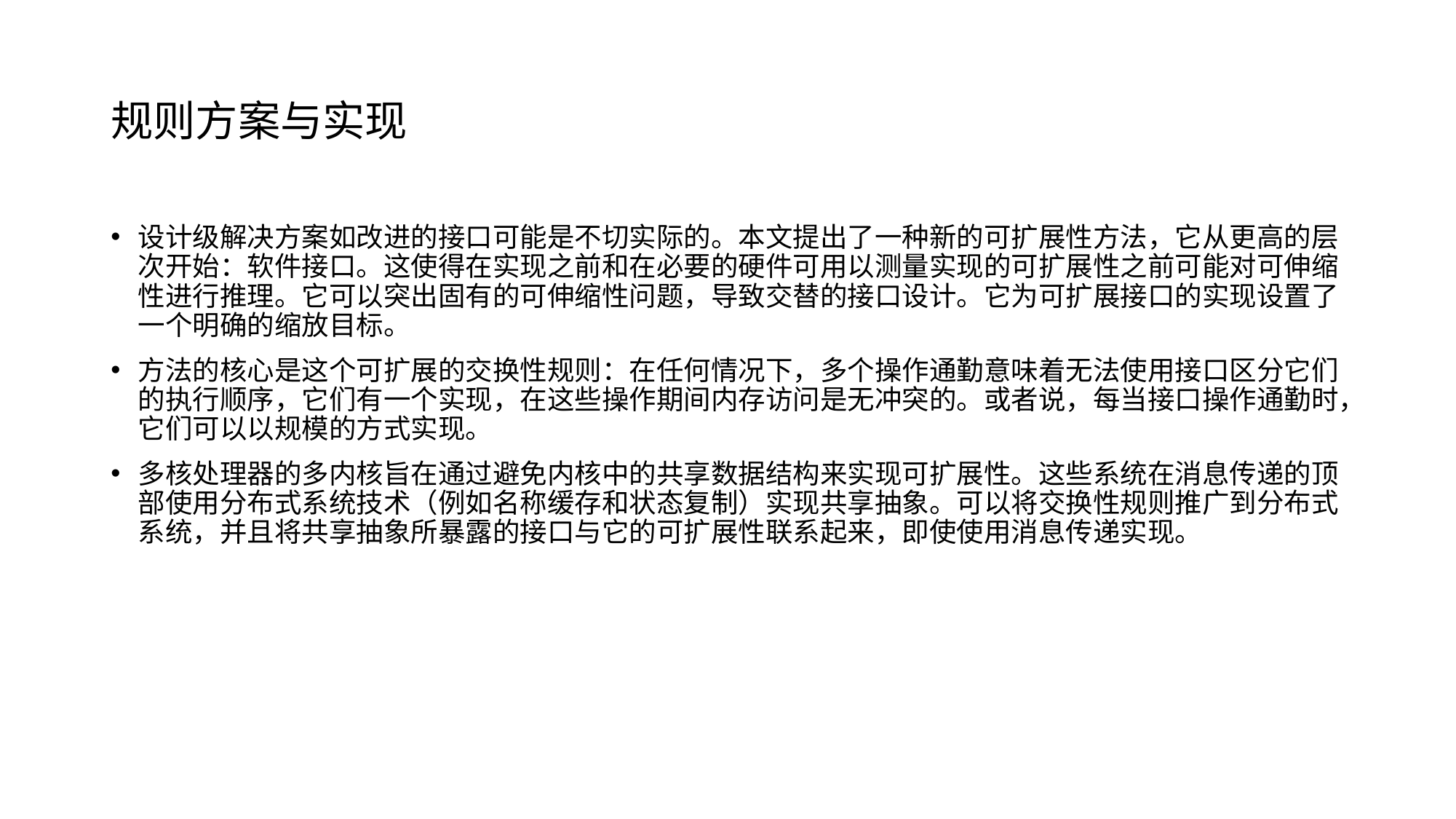

# 规则方案与实现
设计级解决方案如改进的接口可能是不切实际的。本文提出了一种新的可扩展性方法，它从更高的层次开始：软件接口。这使得在实现之前和在必要的硬件可用以测量实现的可扩展性之前可能对可伸缩性进行推理。它可以突出固有的可伸缩性问题，导致交替的接口设计。它为可扩展接口的实现设置了一个明确的缩放目标。
方法的核心是这个可扩展的交换性规则：在任何情况下，多个操作通勤意味着无法使用接口区分它们的执行顺序，它们有一个实现，在这些操作期间内存访问是无冲突的。或者说，每当接口操作通勤时，它们可以以规模的方式实现。
多核处理器的多内核旨在通过避免内核中的共享数据结构来实现可扩展性。这些系统在消息传递的顶部使用分布式系统技术（例如名称缓存和状态复制）实现共享抽象。可以将交换性规则推广到分布式系统，并且将共享抽象所暴露的接口与它的可扩展性联系起来，即使使用消息传递实现。